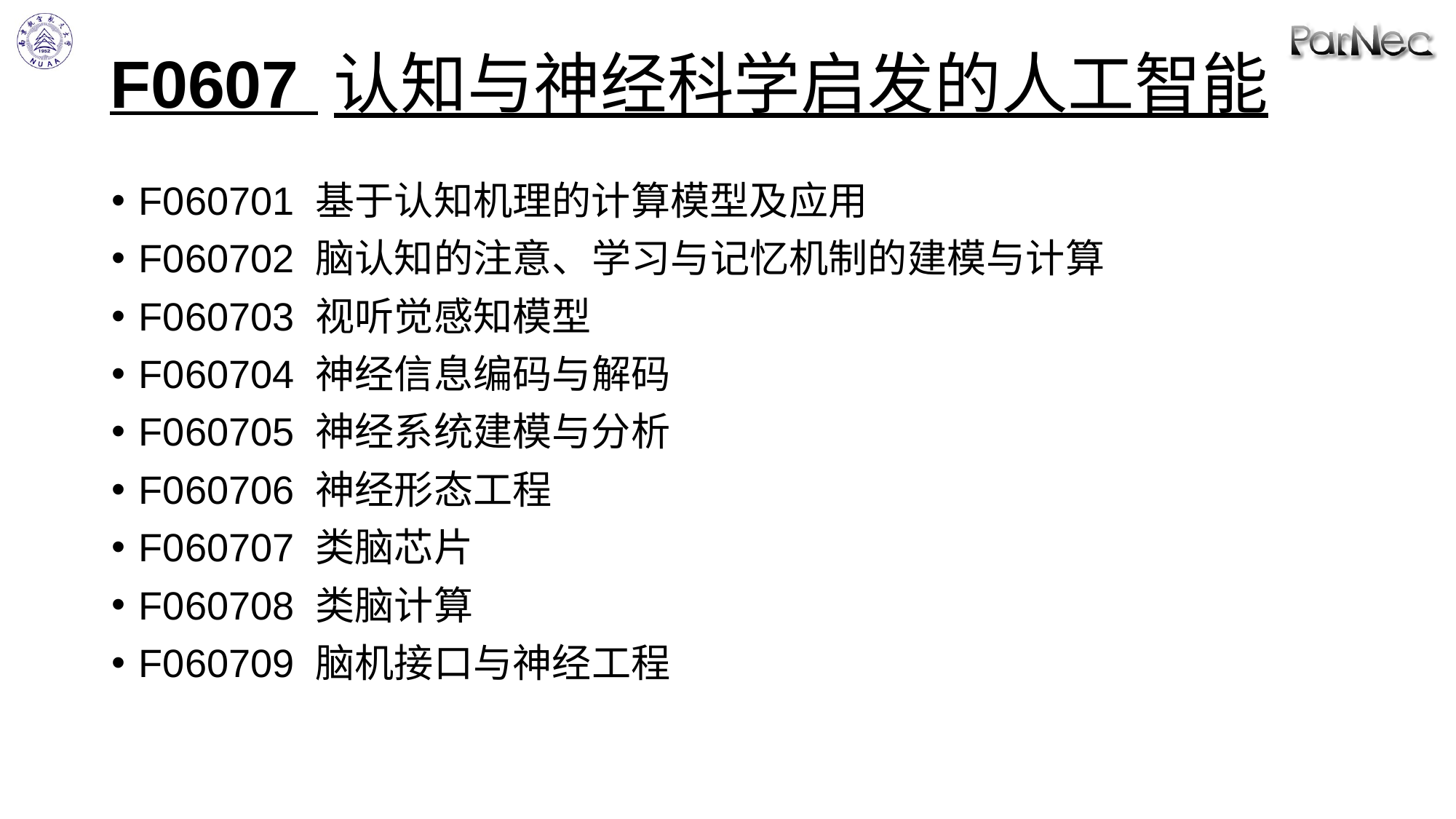

# F0607 认知与神经科学启发的人工智能
F060701 基于认知机理的计算模型及应用
F060702 脑认知的注意、学习与记忆机制的建模与计算
F060703 视听觉感知模型
F060704 神经信息编码与解码
F060705 神经系统建模与分析
F060706 神经形态工程
F060707 类脑芯片
F060708 类脑计算
F060709 脑机接口与神经工程